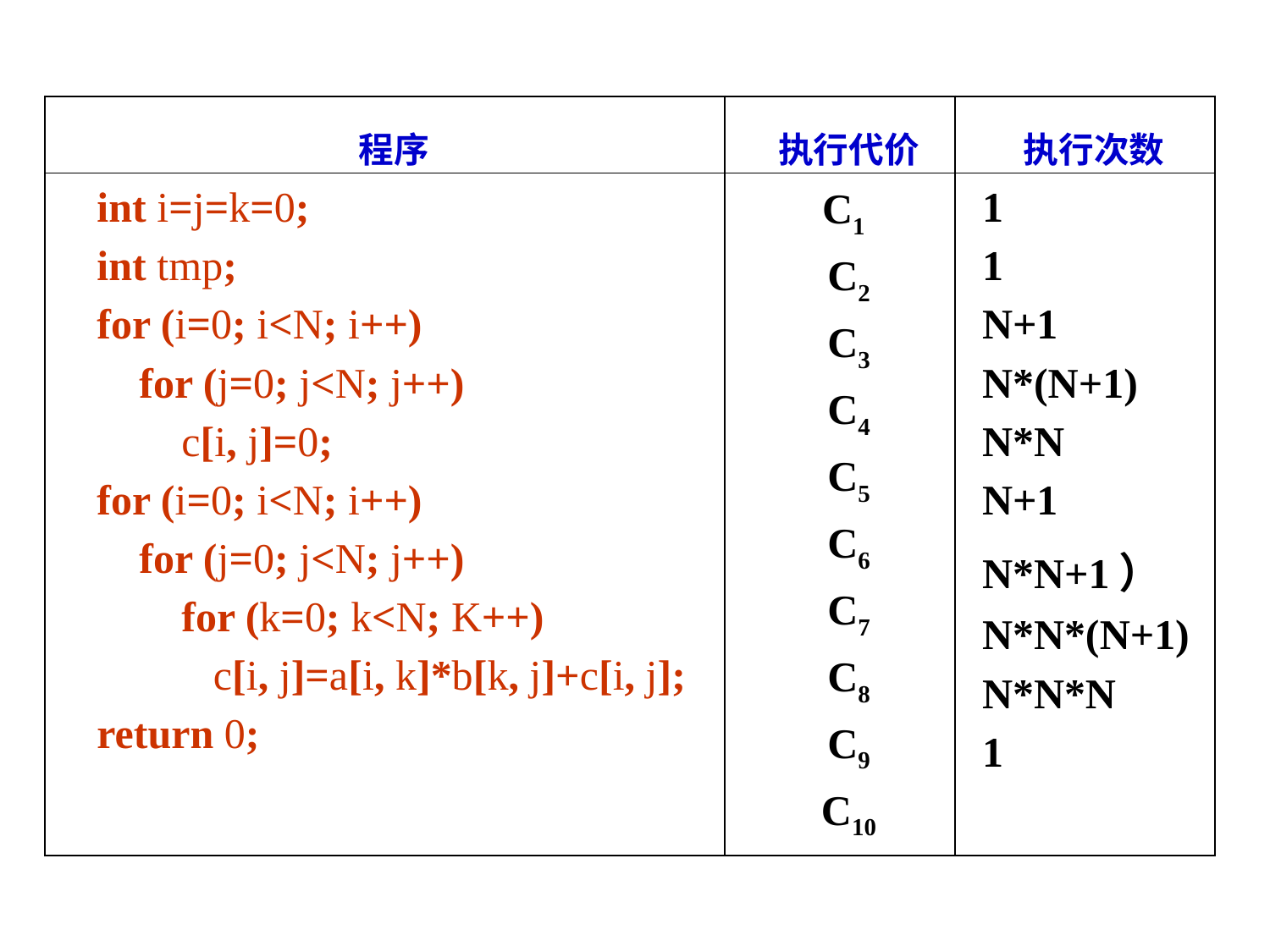

| 程序 | 执行代价 | 执行次数 |
| --- | --- | --- |
| int i=j=k=0; int tmp; for (i=0; i<N; i++) for (j=0; j<N; j++) c[i, j]=0; for (i=0; i<N; i++) for (j=0; j<N; j++) for (k=0; k<N; K++) c[i, j]=a[i, k]\*b[k, j]+c[i, j]; return 0; | C1 C2 C3 C4 C5 C6 C7 C8 C9 C10 | 1 1 N+1 N\*(N+1) N\*N N+1 N\*N+1） N\*N\*(N+1) N\*N\*N 1 |
87